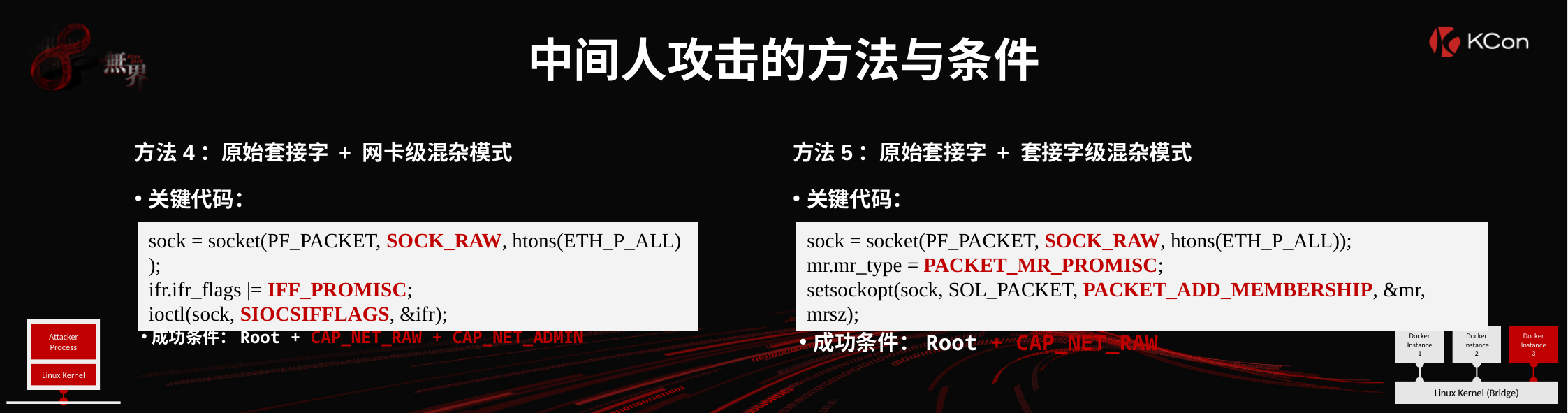

# 中间人攻击的方法与条件
方法4：原始套接字 + 网卡级混杂模式
关键代码：

sock = socket(PF_PACKET, SOCK_RAW, htons(ETH_P_ALL));
ifr.ifr_flags |= IFF_PROMISC;
ioctl(sock, SIOCSIFFLAGS, &ifr);
成功条件：Root + CAP_NET_RAW + CAP_NET_ADMIN
方法5：原始套接字 + 套接字级混杂模式
关键代码：

sock = socket(PF_PACKET, SOCK_RAW, htons(ETH_P_ALL));
mr.mr_type = PACKET_MR_PROMISC;
setsockopt(sock, SOL_PACKET, PACKET_ADD_MEMBERSHIP, &mr, mrsz);
成功条件：Root + CAP_NET_RAW

Attacker Process
Linux Kernel

Docker
Instance 2
Docker
Instance 3
Docker
Instance 1
Linux Kernel (Bridge)